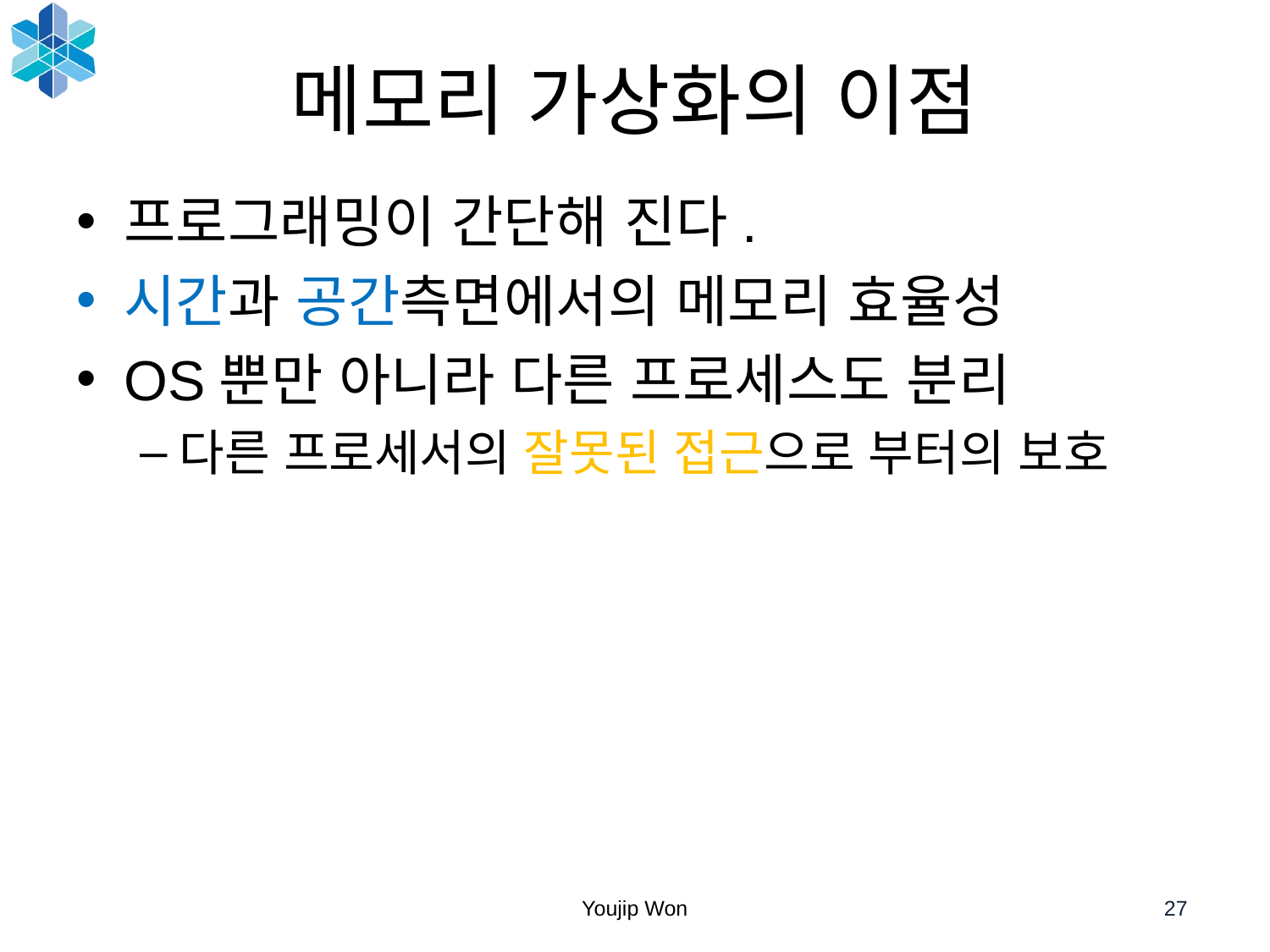

27
Youjip Won
# 메모리 가상화의 이점
프로그래밍이 간단해 진다.
시간과 공간측면에서의 메모리 효율성
OS뿐만 아니라 다른 프로세스도 분리
다른 프로세서의 잘못된 접근으로 부터의 보호